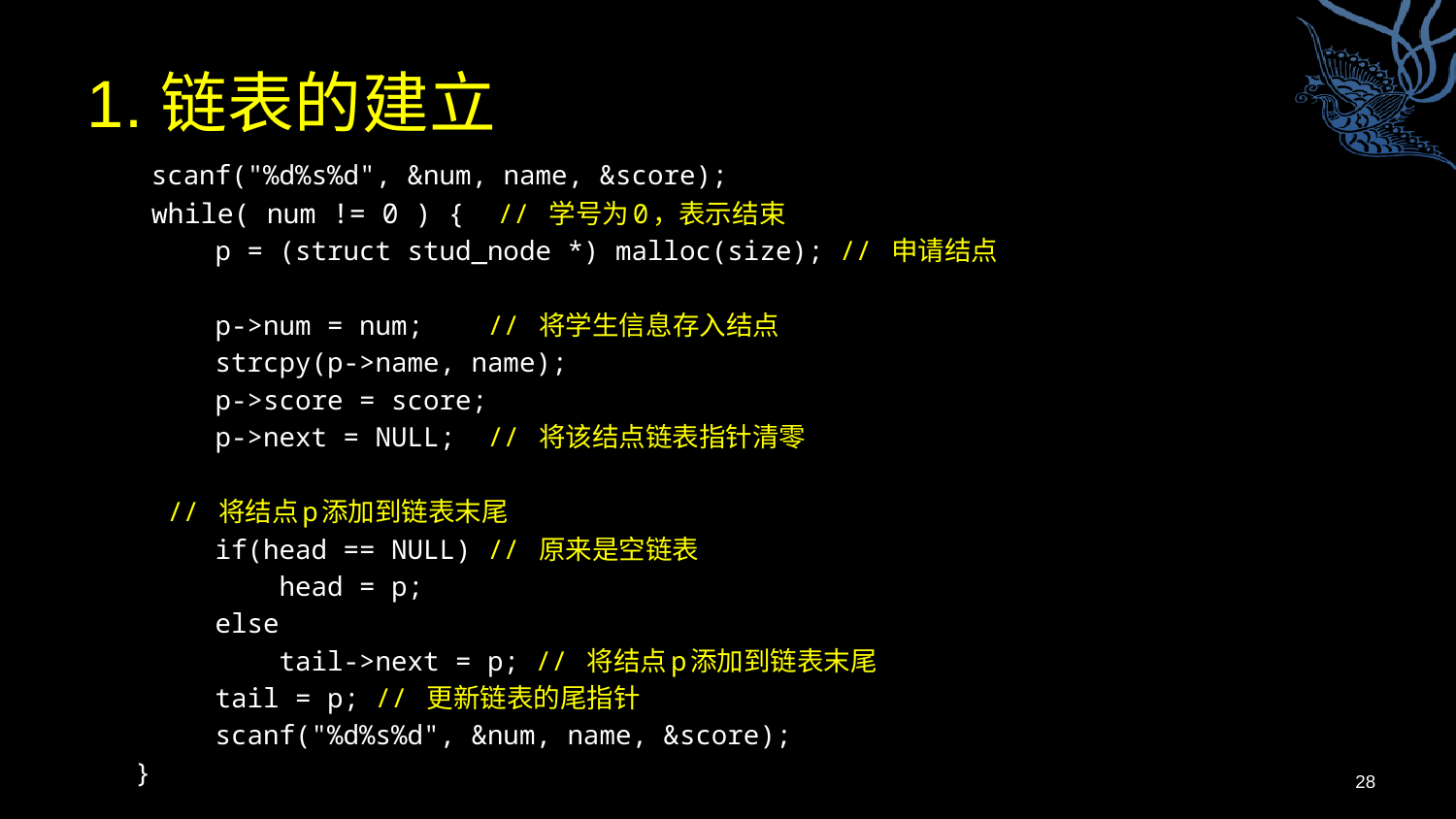

# 1.链表的建立
    scanf("%d%s%d", &num, name, &score);
    while( num != 0 ) {  // 学号为0，表示结束
        p = (struct stud_node *) malloc(size); // 申请结点

        p->num = num;    // 将学生信息存入结点
        strcpy(p->name, name);
        p->score = score;
        p->next = NULL;  // 将该结点链表指针清零

	// 将结点p添加到链表末尾
        if(head == NULL) // 原来是空链表
            head = p;
        else
            tail->next = p; // 将结点p添加到链表末尾
        tail = p; // 更新链表的尾指针
        scanf("%d%s%d", &num, name, &score);
   }
28